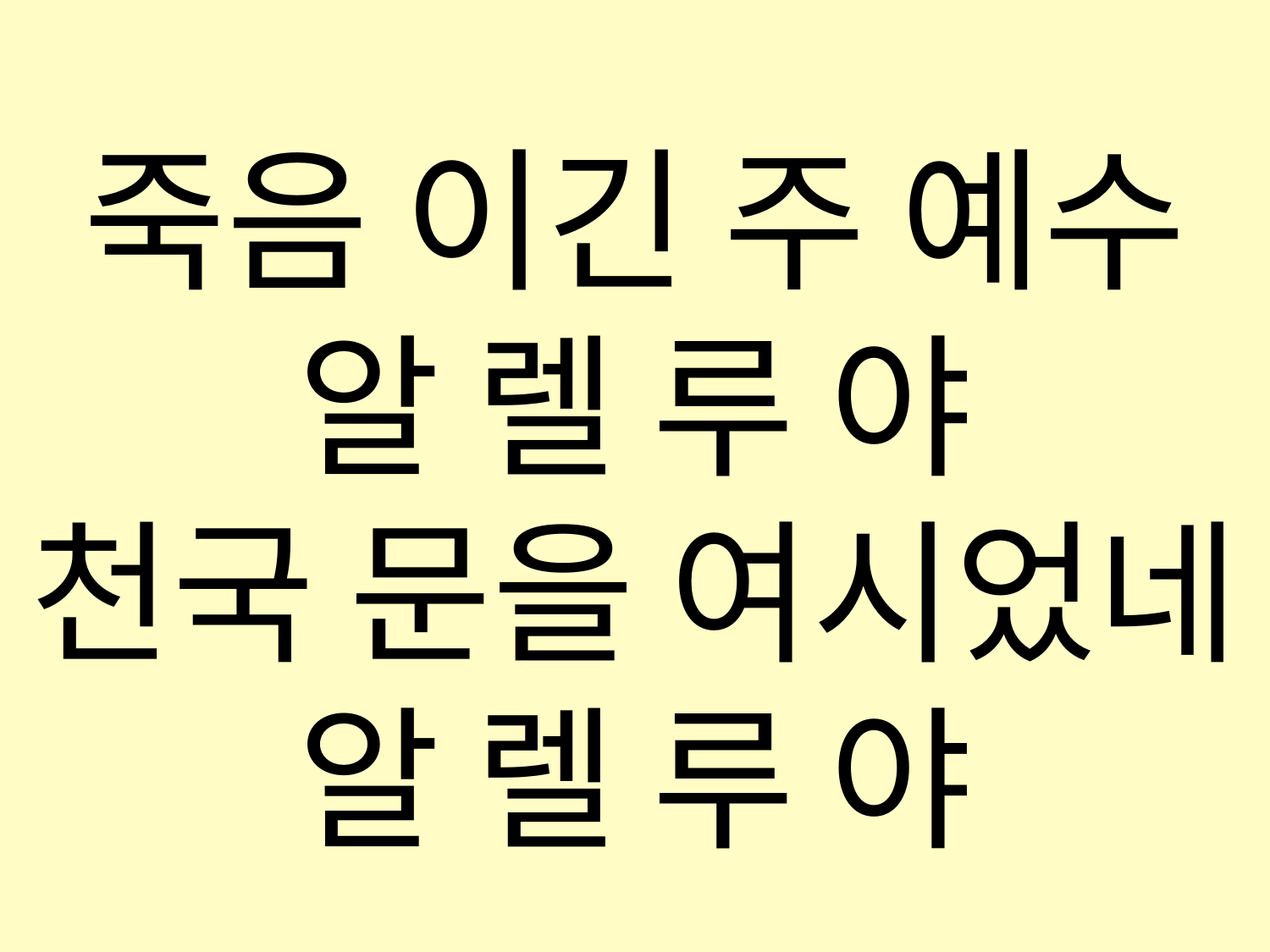

죽음 이긴 주 예수
알 렐 루 야
천국 문을 여시었네
알 렐 루 야